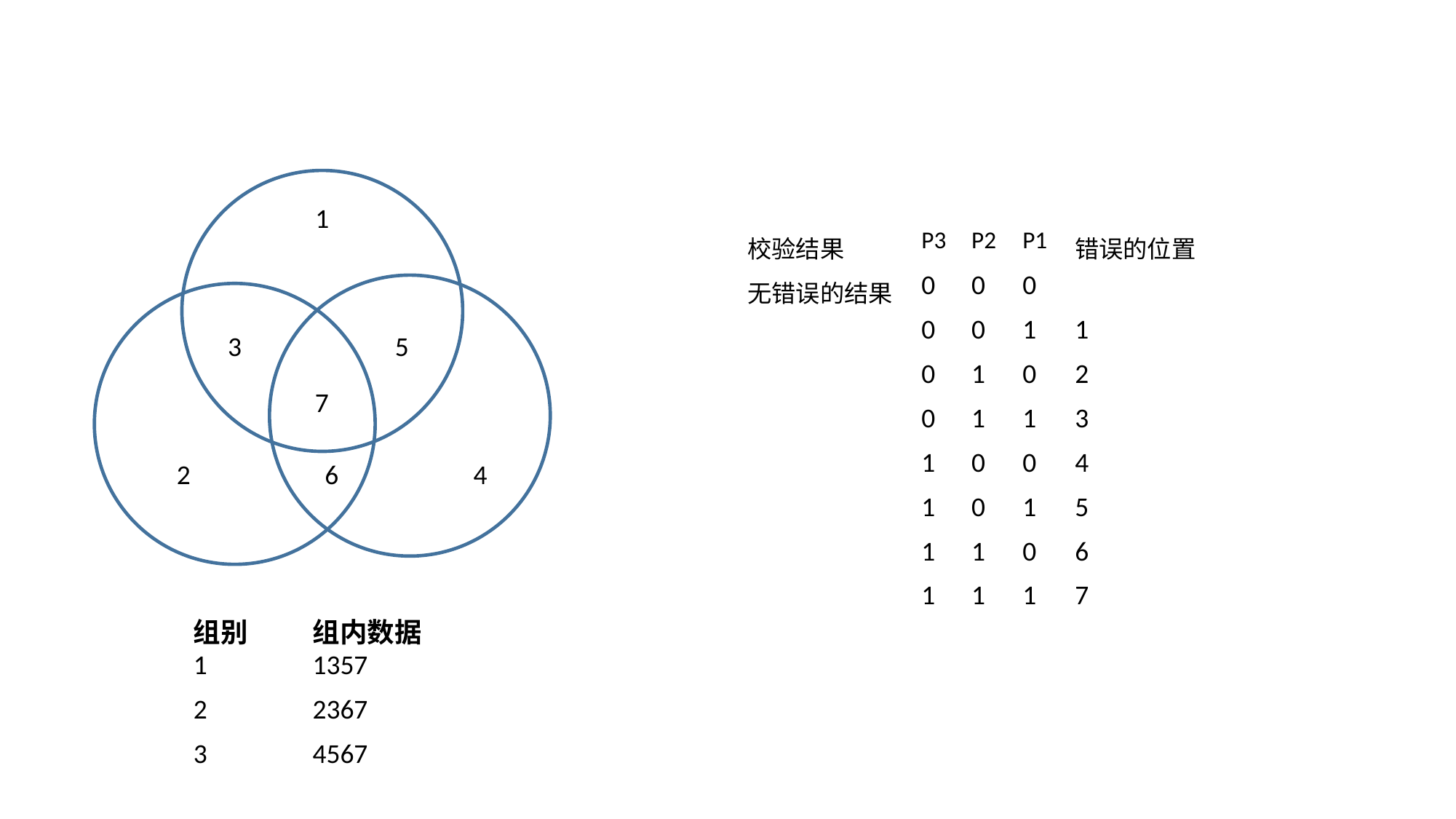

1

5
3
7
6
4
2
| 校验结果 | P3 | P2 | P1 | 错误的位置 |
| --- | --- | --- | --- | --- |
| 无错误的结果 | 0 | 0 | 0 |  |
|  | 0 | 0 | 1 | 1 |
|  | 0 | 1 | 0 | 2 |
|  | 0 | 1 | 1 | 3 |
|  | 1 | 0 | 0 | 4 |
|  | 1 | 0 | 1 | 5 |
|  | 1 | 1 | 0 | 6 |
|  | 1 | 1 | 1 | 7 |
| 组别 | 组内数据 |
| --- | --- |
| 1 | 1357 |
| 2 | 2367 |
| 3 | 4567 |